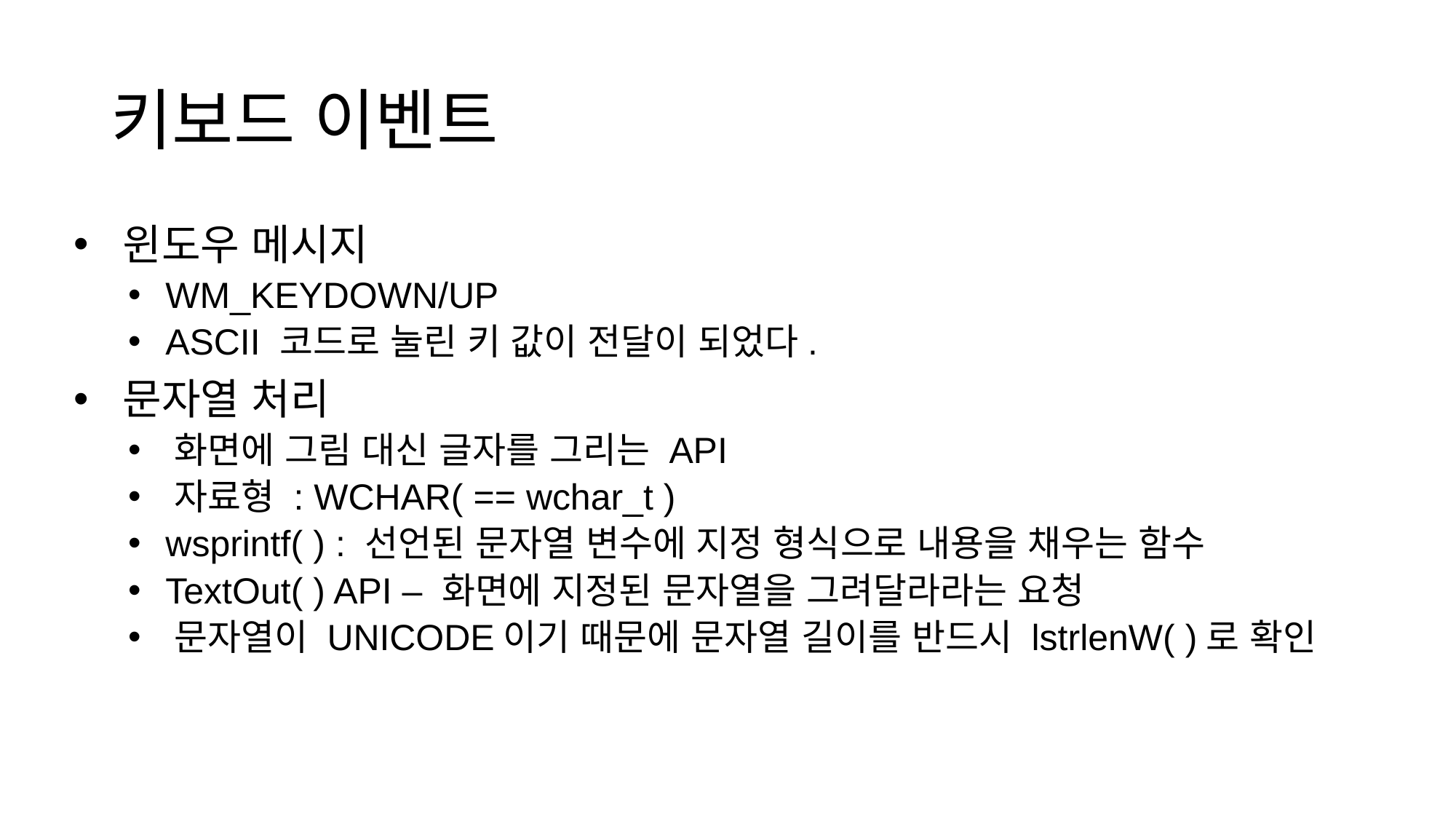

# 키보드 이벤트
 윈도우 메시지
 WM_KEYDOWN/UP
 ASCII 코드로 눌린 키 값이 전달이 되었다.
 문자열 처리
 화면에 그림 대신 글자를 그리는 API
 자료형 : WCHAR( == wchar_t )
 wsprintf( ) : 선언된 문자열 변수에 지정 형식으로 내용을 채우는 함수
 TextOut( ) API – 화면에 지정된 문자열을 그려달라라는 요청
 문자열이 UNICODE이기 때문에 문자열 길이를 반드시 lstrlenW( )로 확인